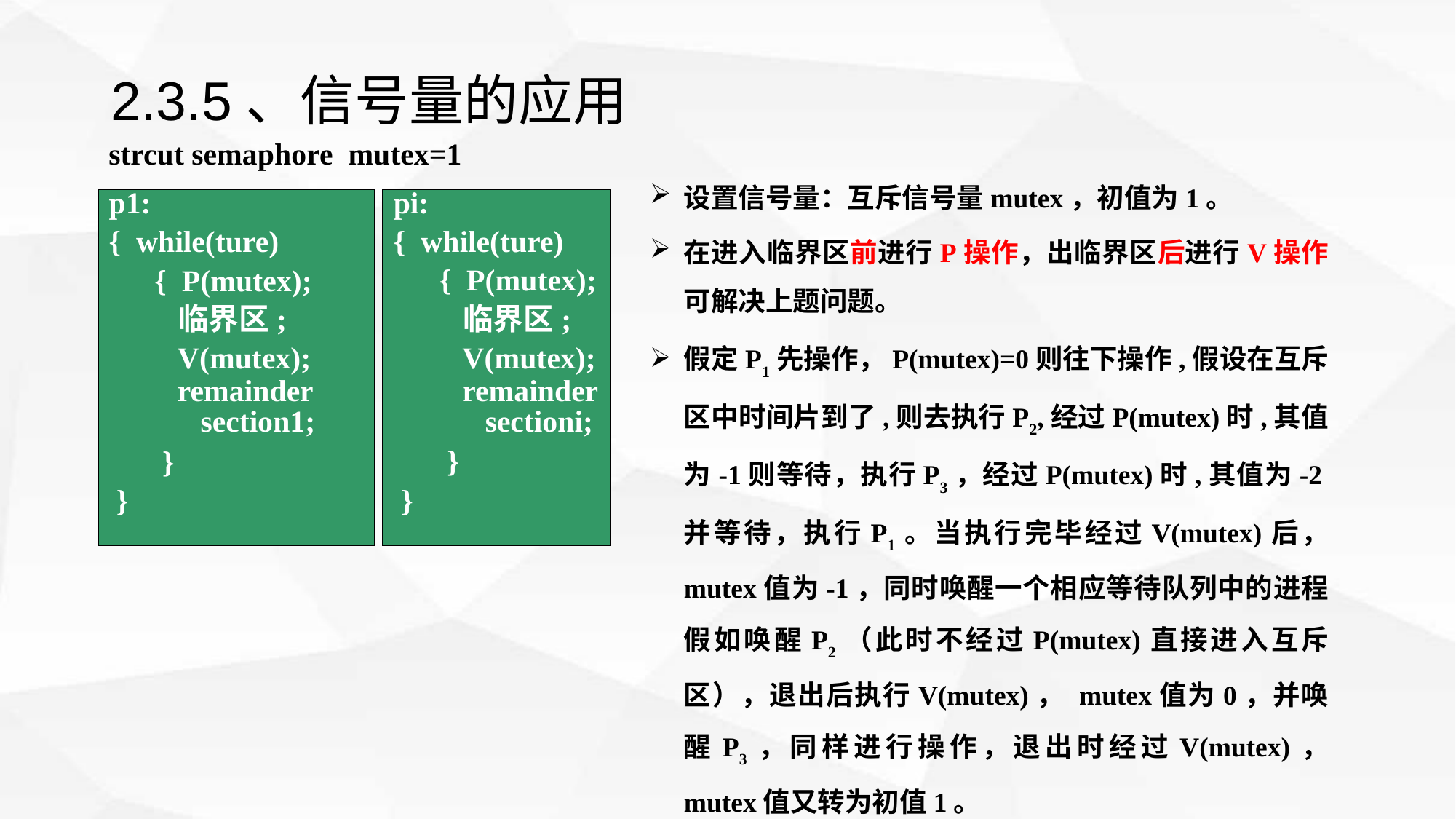

# 2.3.5、信号量的应用
  strcut semaphore  mutex=1
设置信号量：互斥信号量mutex，初值为1。
在进入临界区前进行P操作，出临界区后进行V操作可解决上题问题。
假定P1先操作，P(mutex)=0则往下操作,假设在互斥区中时间片到了,则去执行P2,经过P(mutex)时,其值为-1则等待，执行P3，经过P(mutex)时,其值为-2并等待，执行P1。当执行完毕经过V(mutex)后， mutex值为-1，同时唤醒一个相应等待队列中的进程假如唤醒P2（此时不经过P(mutex)直接进入互斥区），退出后执行V(mutex)， mutex值为0，并唤醒P3，同样进行操作，退出时经过V(mutex)， mutex值又转为初值1。
pi:
{  while(ture)
      {  P(mutex);
         临界区;
         V(mutex);
         remainder
            sectioni;
       }
 }
p1:
{  while(ture)
      {  P(mutex);
         临界区;
         V(mutex);
         remainder
            section1;
       }
 }